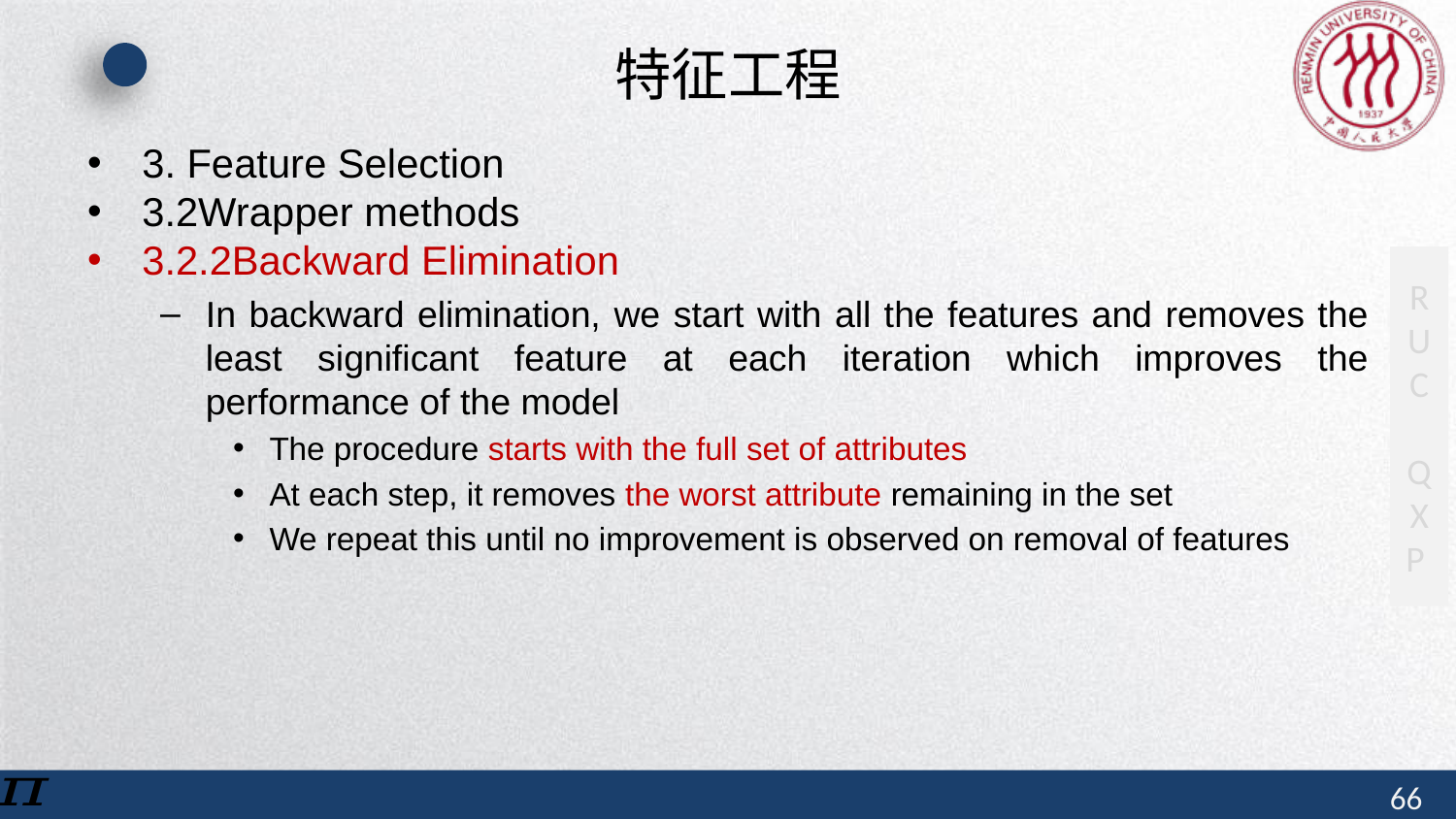

# 特征工程
3. Feature Selection
3.2Wrapper methods
3.2.2Backward Elimination
In backward elimination, we start with all the features and removes the least significant feature at each iteration which improves the performance of the model
The procedure starts with the full set of attributes
At each step, it removes the worst attribute remaining in the set
We repeat this until no improvement is observed on removal of features